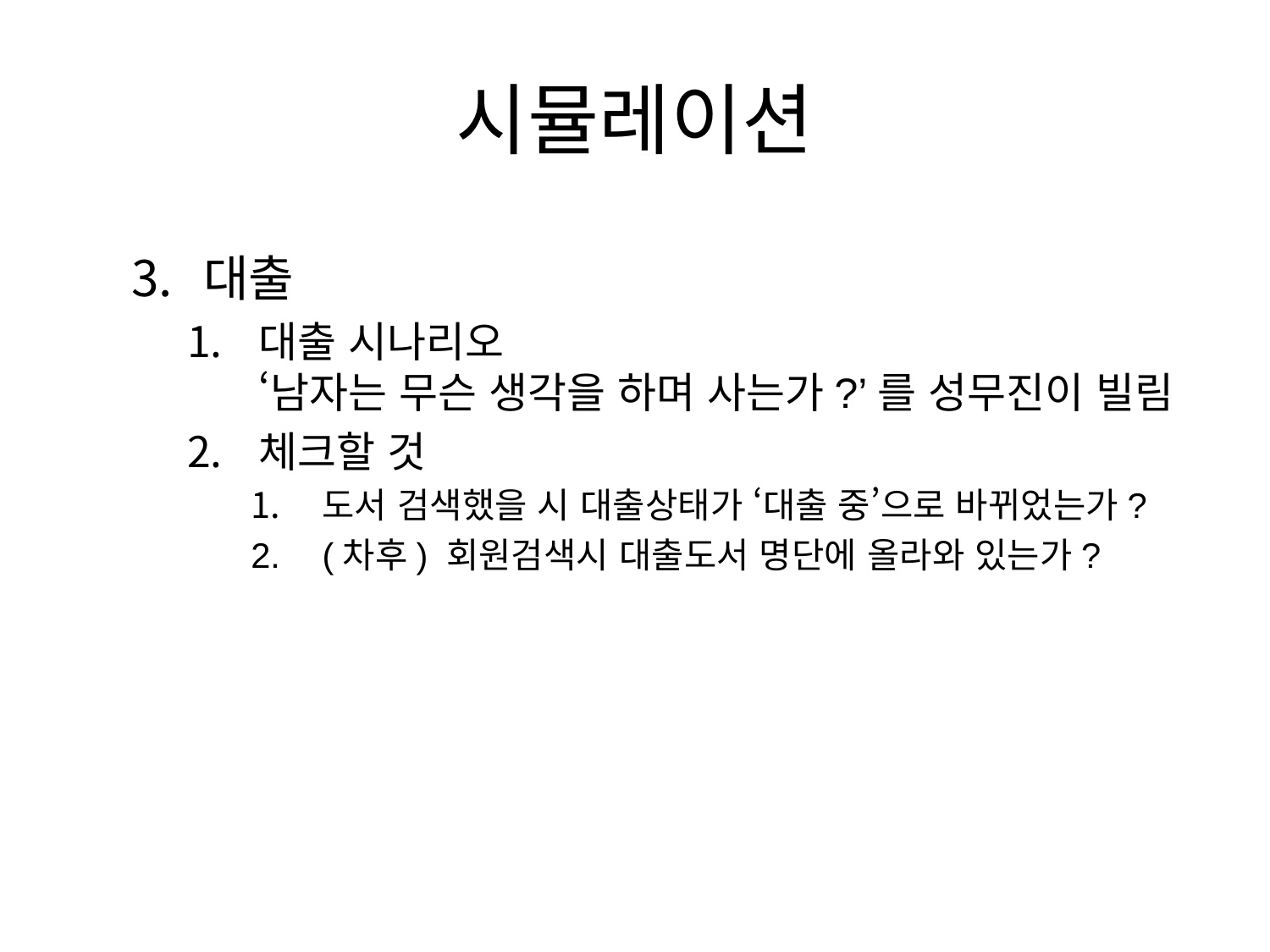

# 시뮬레이션
ㅇㅇ
Ff
대출
대출 시나리오
‘남자는 무슨 생각을 하며 사는가?’를 성무진이 빌림
체크할 것
도서 검색했을 시 대출상태가 ‘대출 중’으로 바뀌었는가?
(차후) 회원검색시 대출도서 명단에 올라와 있는가?